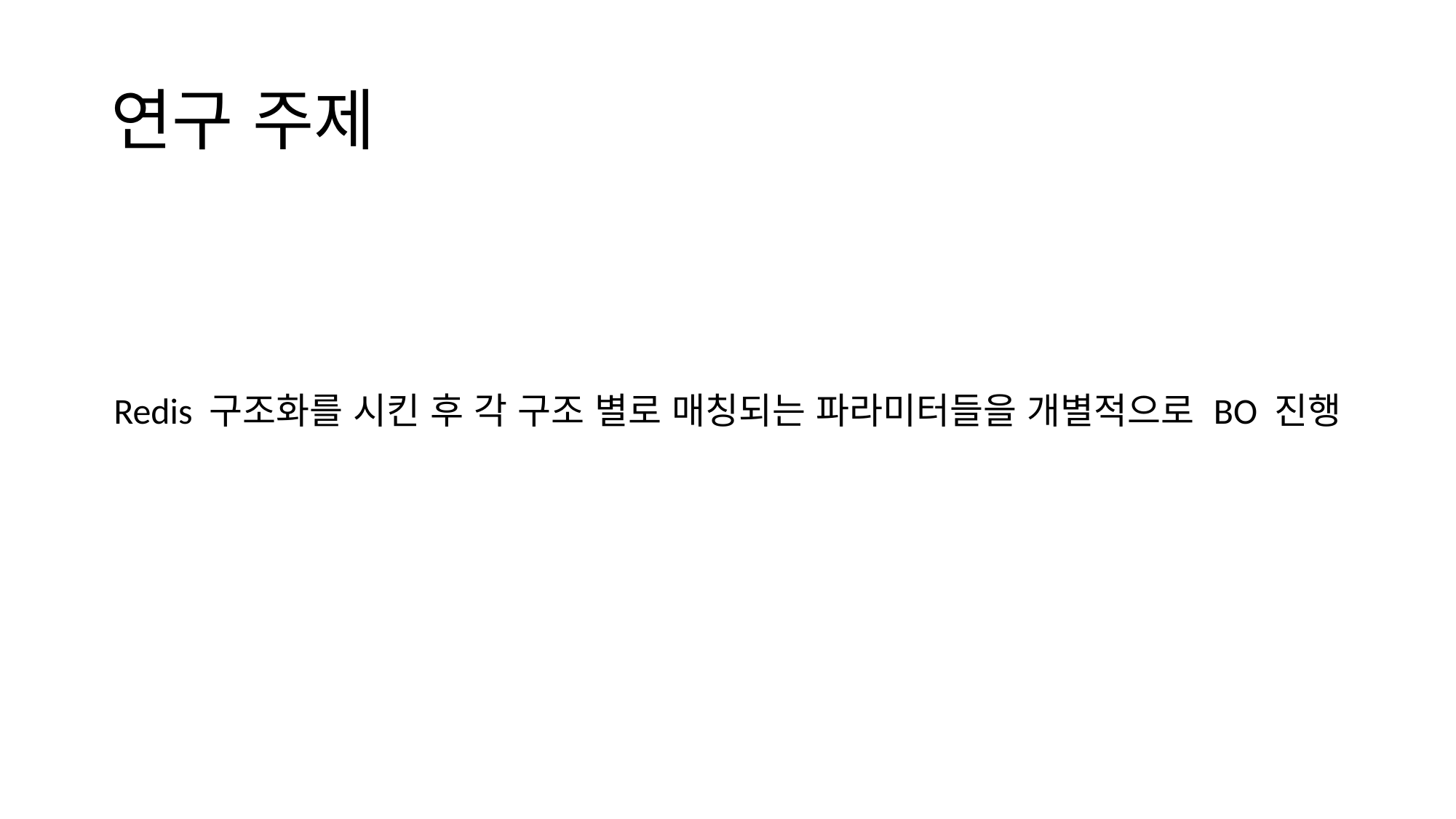

# 연구 주제
Redis 구조화를 시킨 후 각 구조 별로 매칭되는 파라미터들을 개별적으로 BO 진행